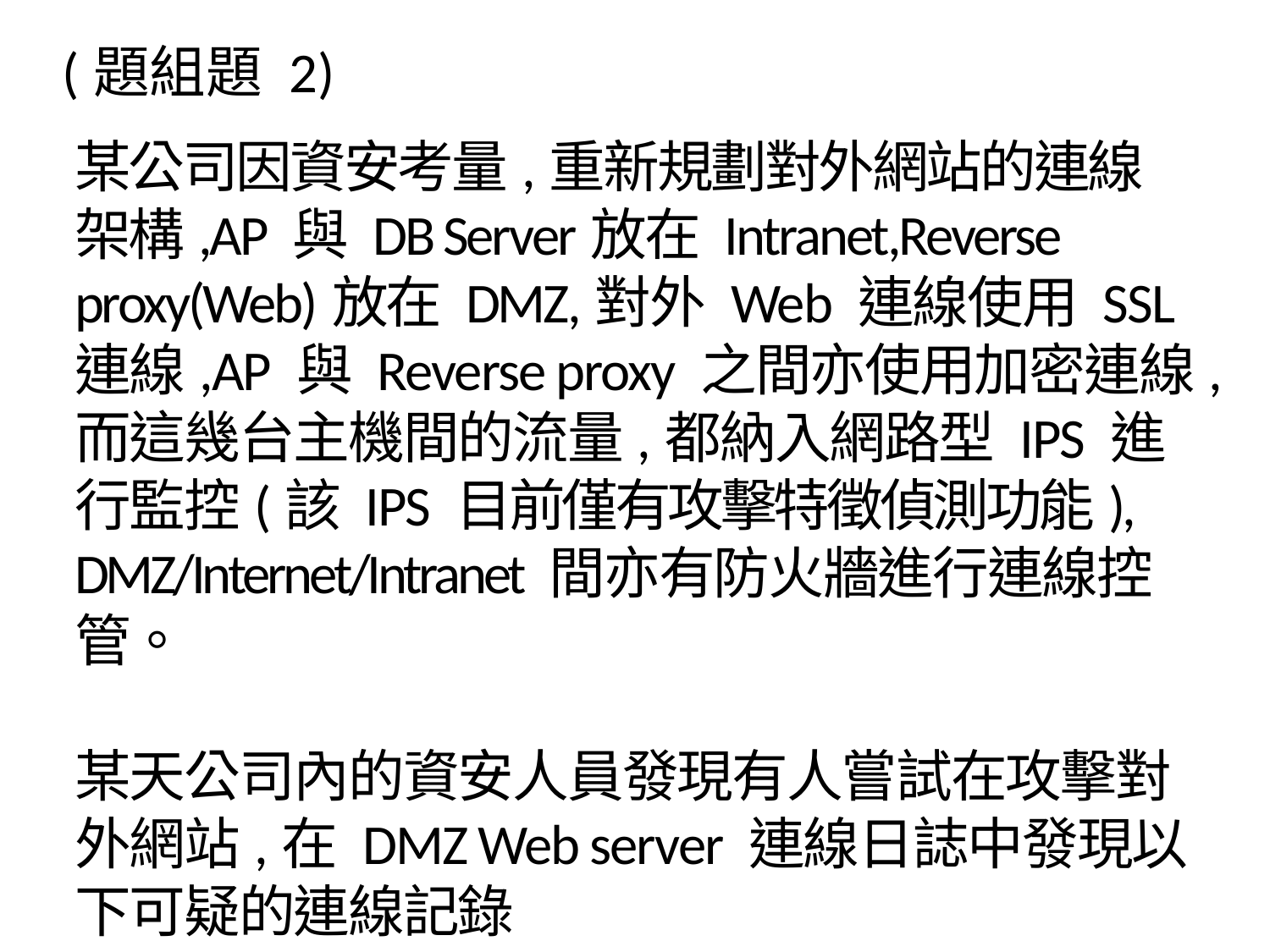

(題組題 2)
某公司因資安考量,重新規劃對外網站的連線架構,AP 與 DB Server放在 Intranet,Reverse proxy(Web)放在 DMZ,對外 Web 連線使用 SSL 連線,AP 與 Reverse proxy 之間亦使用加密連線,而這幾台主機間的流量,都納入網路型 IPS 進行監控(該 IPS 目前僅有攻擊特徵偵測功能), DMZ/Internet/Intranet 間亦有防火牆進行連線控管。

某天公司內的資安人員發現有人嘗試在攻擊對外網站,在 DMZ Web server 連線日誌中發現以下可疑的連線記錄